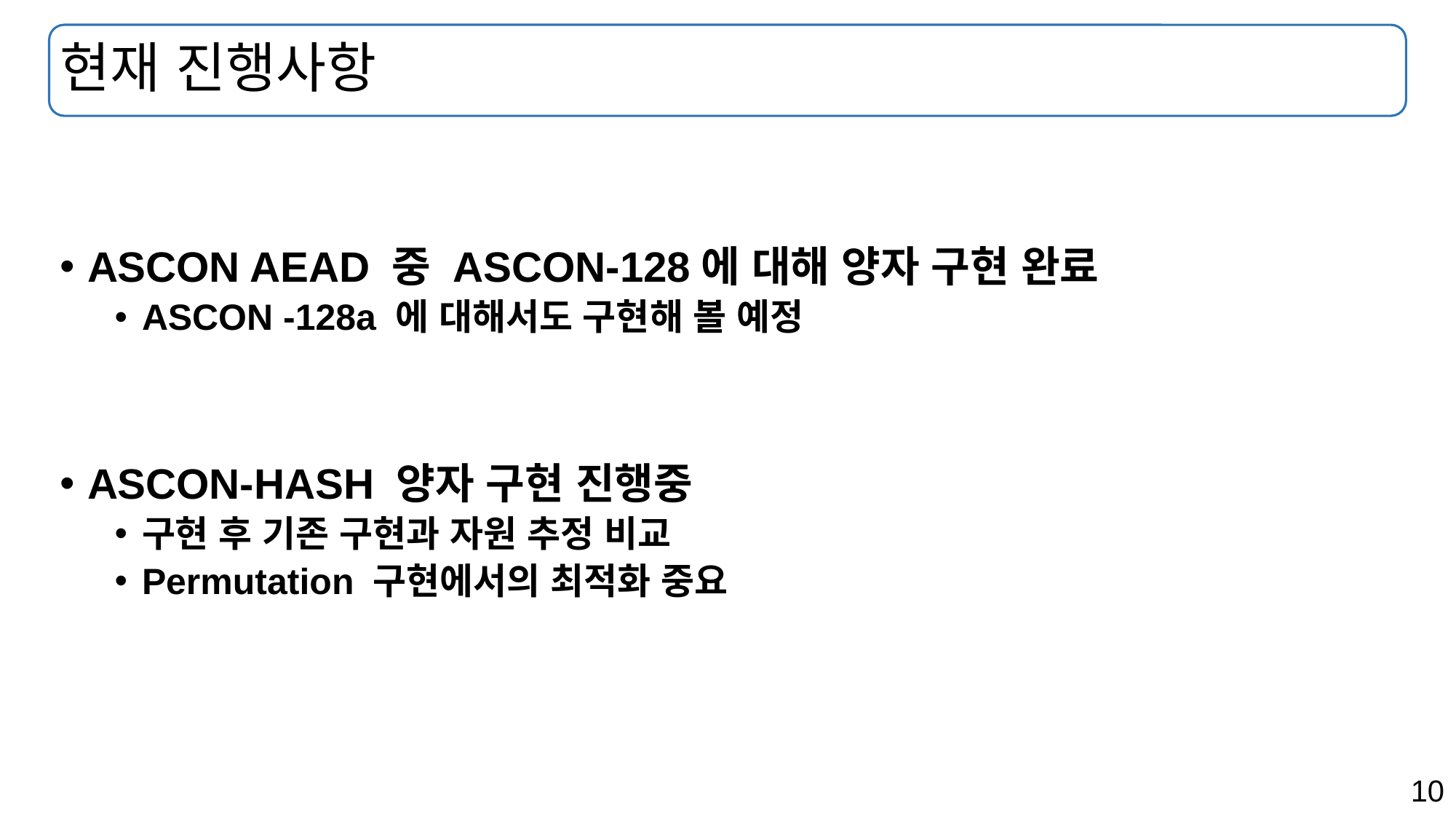

# 현재 진행사항
ASCON AEAD 중 ASCON-128에 대해 양자 구현 완료
ASCON -128a 에 대해서도 구현해 볼 예정

ASCON-HASH 양자 구현 진행중
구현 후 기존 구현과 자원 추정 비교
Permutation 구현에서의 최적화 중요